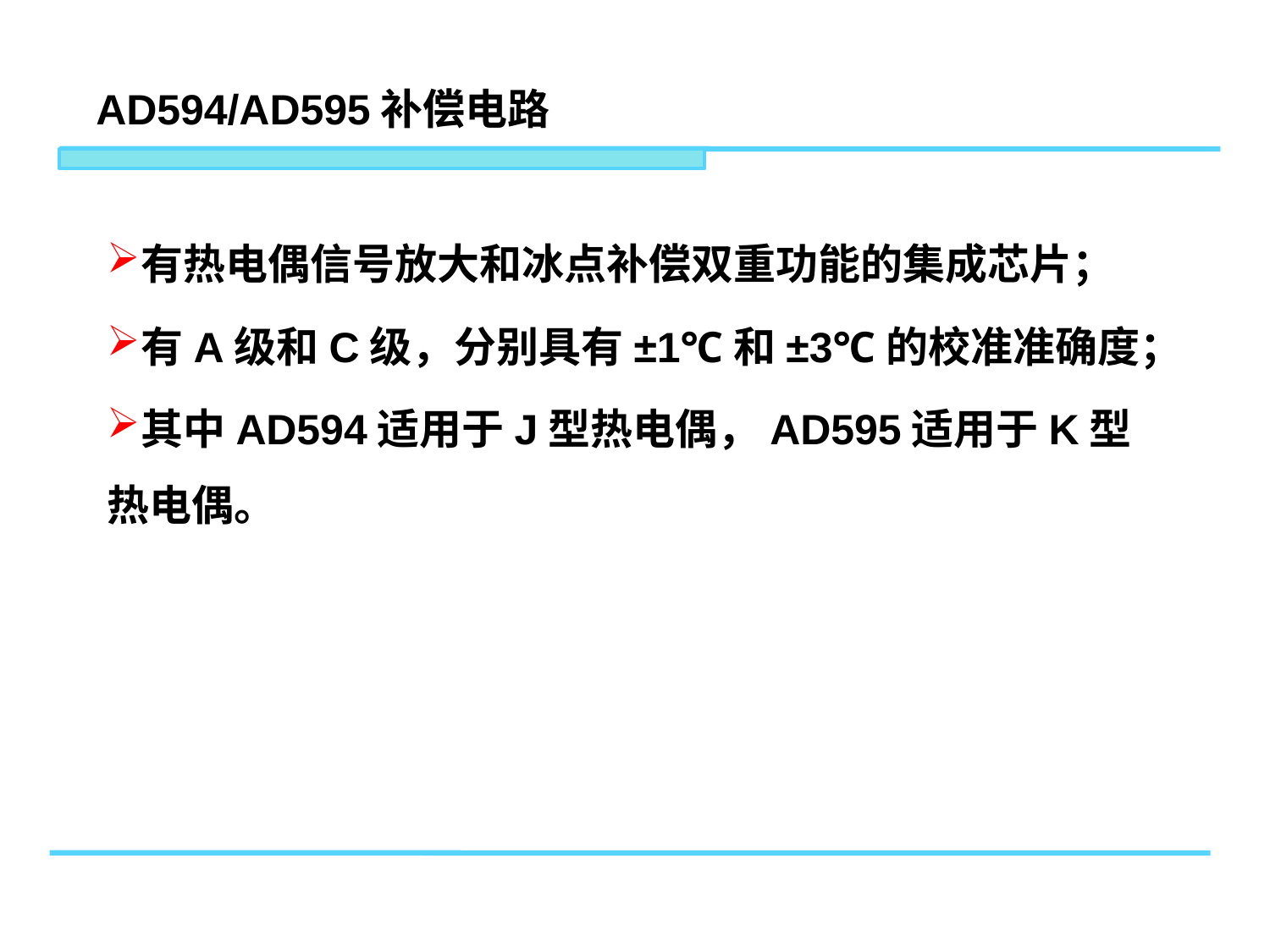

AD594/AD595补偿电路
有热电偶信号放大和冰点补偿双重功能的集成芯片；
有A级和C级，分别具有±1℃和±3℃的校准准确度；
其中AD594适用于J型热电偶，AD595适用于K型热电偶。